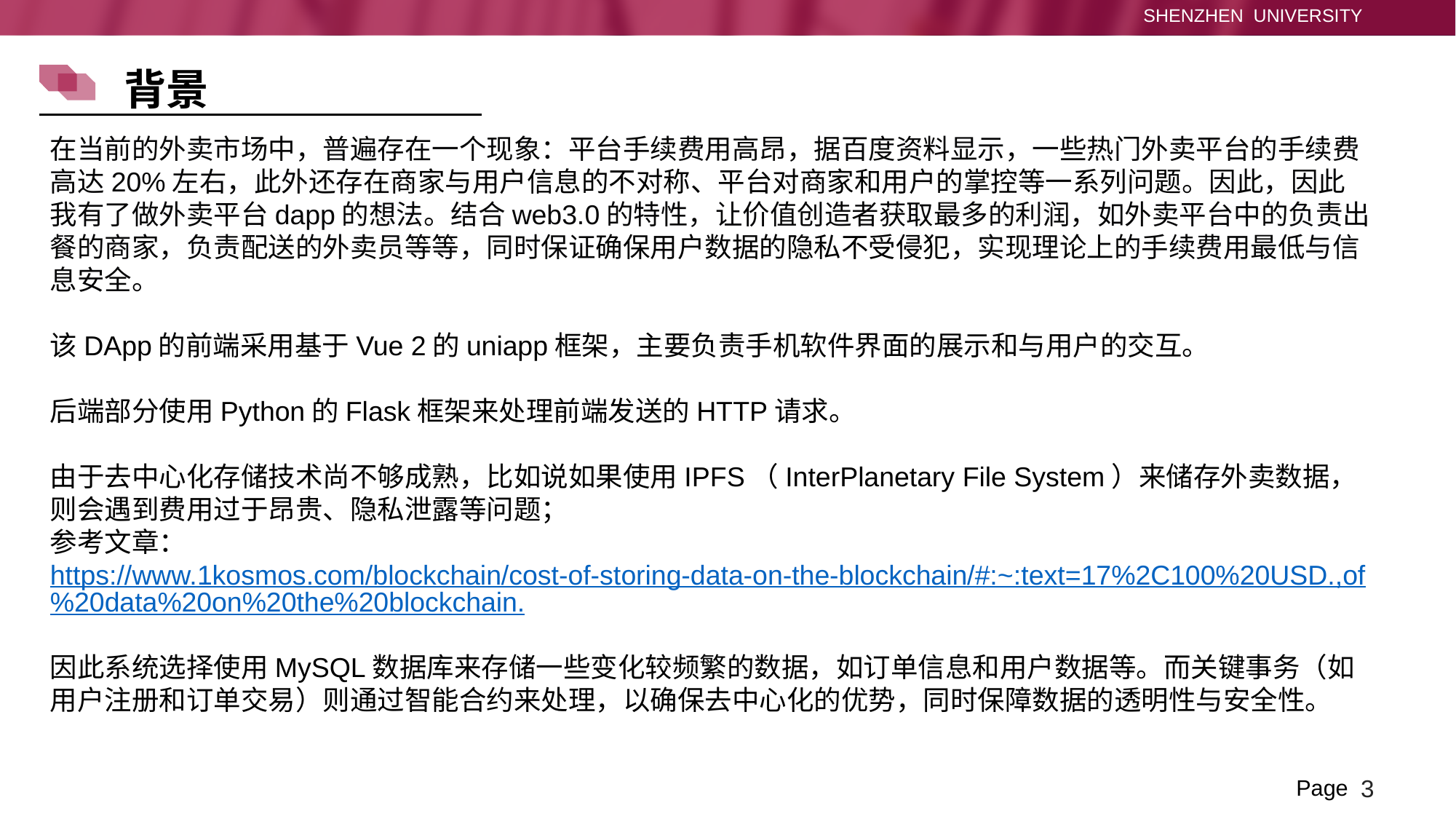

背景
在当前的外卖市场中，普遍存在一个现象：平台手续费用高昂，据百度资料显示，一些热门外卖平台的手续费高达20%左右，此外还存在商家与用户信息的不对称、平台对商家和用户的掌控等一系列问题。因此，因此我有了做外卖平台dapp的想法。结合web3.0的特性，让价值创造者获取最多的利润，如外卖平台中的负责出餐的商家，负责配送的外卖员等等，同时保证确保用户数据的隐私不受侵犯，实现理论上的手续费用最低与信息安全。

该DApp的前端采用基于Vue 2的uniapp框架，主要负责手机软件界面的展示和与用户的交互。

后端部分使用Python的Flask框架来处理前端发送的HTTP请求。

由于去中心化存储技术尚不够成熟，比如说如果使用IPFS（InterPlanetary File System）来储存外卖数据，则会遇到费用过于昂贵、隐私泄露等问题；
参考文章：https://www.1kosmos.com/blockchain/cost-of-storing-data-on-the-blockchain/#:~:text=17%2C100%20USD.,of%20data%20on%20the%20blockchain.

因此系统选择使用MySQL数据库来存储一些变化较频繁的数据，如订单信息和用户数据等。而关键事务（如用户注册和订单交易）则通过智能合约来处理，以确保去中心化的优势，同时保障数据的透明性与安全性。

3